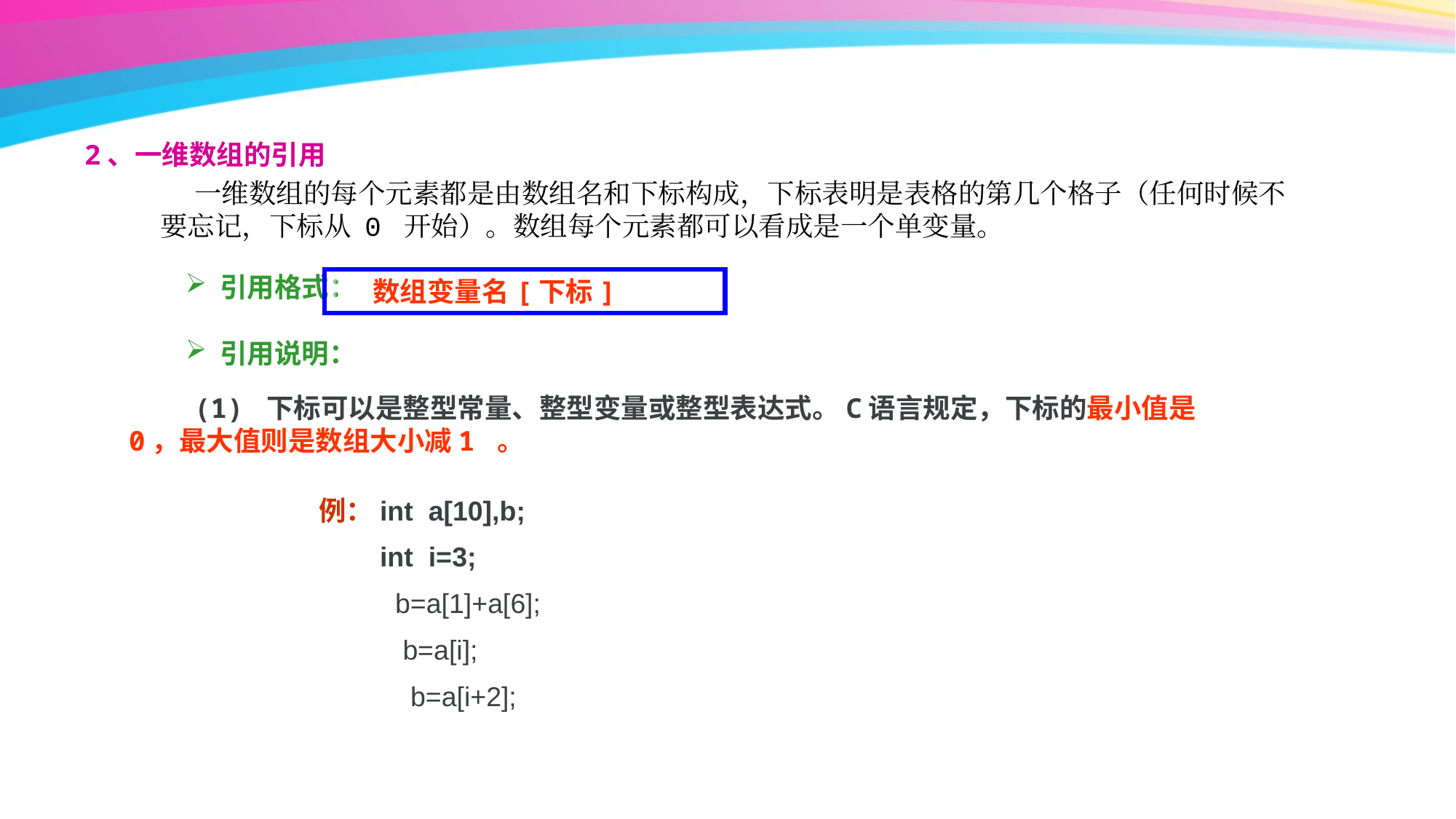

2、一维数组的引用
    一维数组的每个元素都是由数组名和下标构成，下标表明是表格的第几个格子（任何时候不要忘记，下标从 0 开始）。数组每个元素都可以看成是一个单变量。
 引用格式：
     数组变量名[下标]
 引用说明：
    (1) 下标可以是整型常量、整型变量或整型表达式。C语言规定，下标的最小值是0，最大值则是数组大小减1 。
例：int  a[10],b;
        int  i=3;
          b=a[1]+a[6];
           b=a[i];
            b=a[i+2];